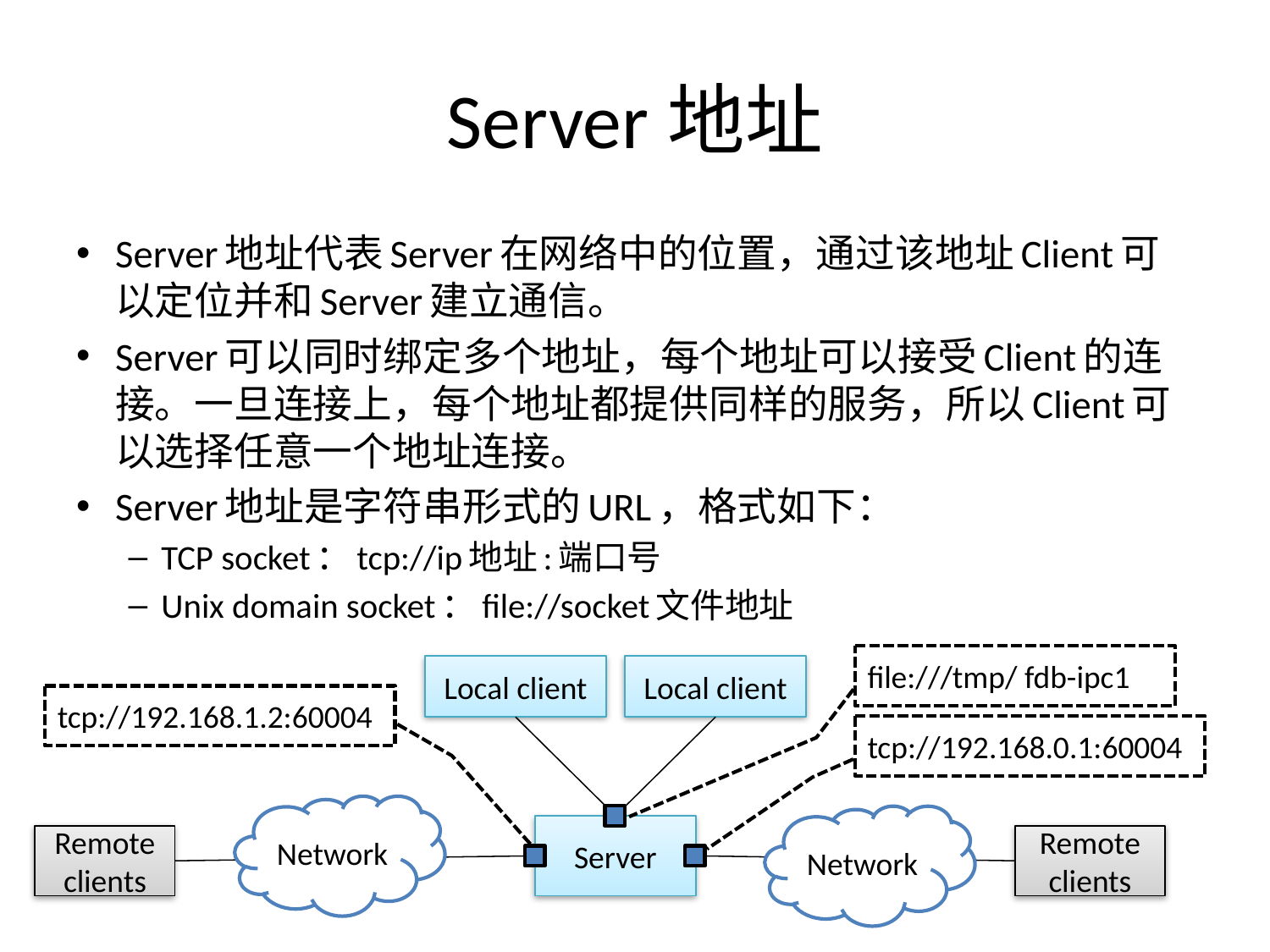

# Server地址
Server地址代表Server在网络中的位置，通过该地址Client可以定位并和Server建立通信。
Server可以同时绑定多个地址，每个地址可以接受Client的连接。一旦连接上，每个地址都提供同样的服务，所以Client可以选择任意一个地址连接。
Server地址是字符串形式的URL，格式如下：
TCP socket：tcp://ip地址:端口号
Unix domain socket：file://socket文件地址

file:///tmp/ fdb-ipc1
Local client
Local client
tcp://192.168.1.2:60004
tcp://192.168.0.1:60004
Network

Network
Server
Remote clients
Remote clients